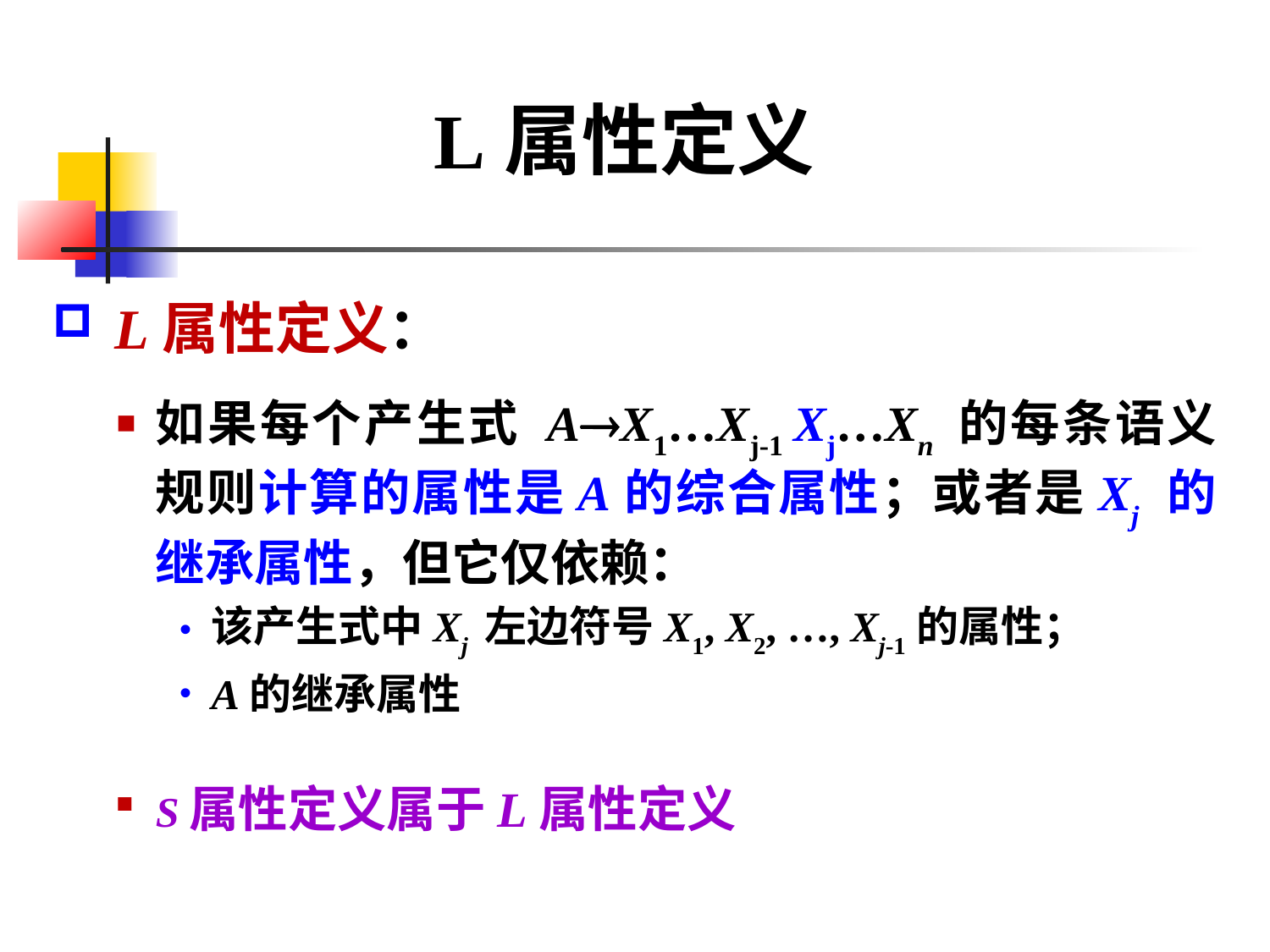

# L属性定义
 L属性定义：
如果每个产生式 A→X1…Xj-1 Xj…Xn 的每条语义规则计算的属性是A的综合属性；或者是Xj 的继承属性，但它仅依赖：
该产生式中Xj 左边符号X1, X2, …, Xj-1的属性；
A的继承属性

S属性定义属于L属性定义